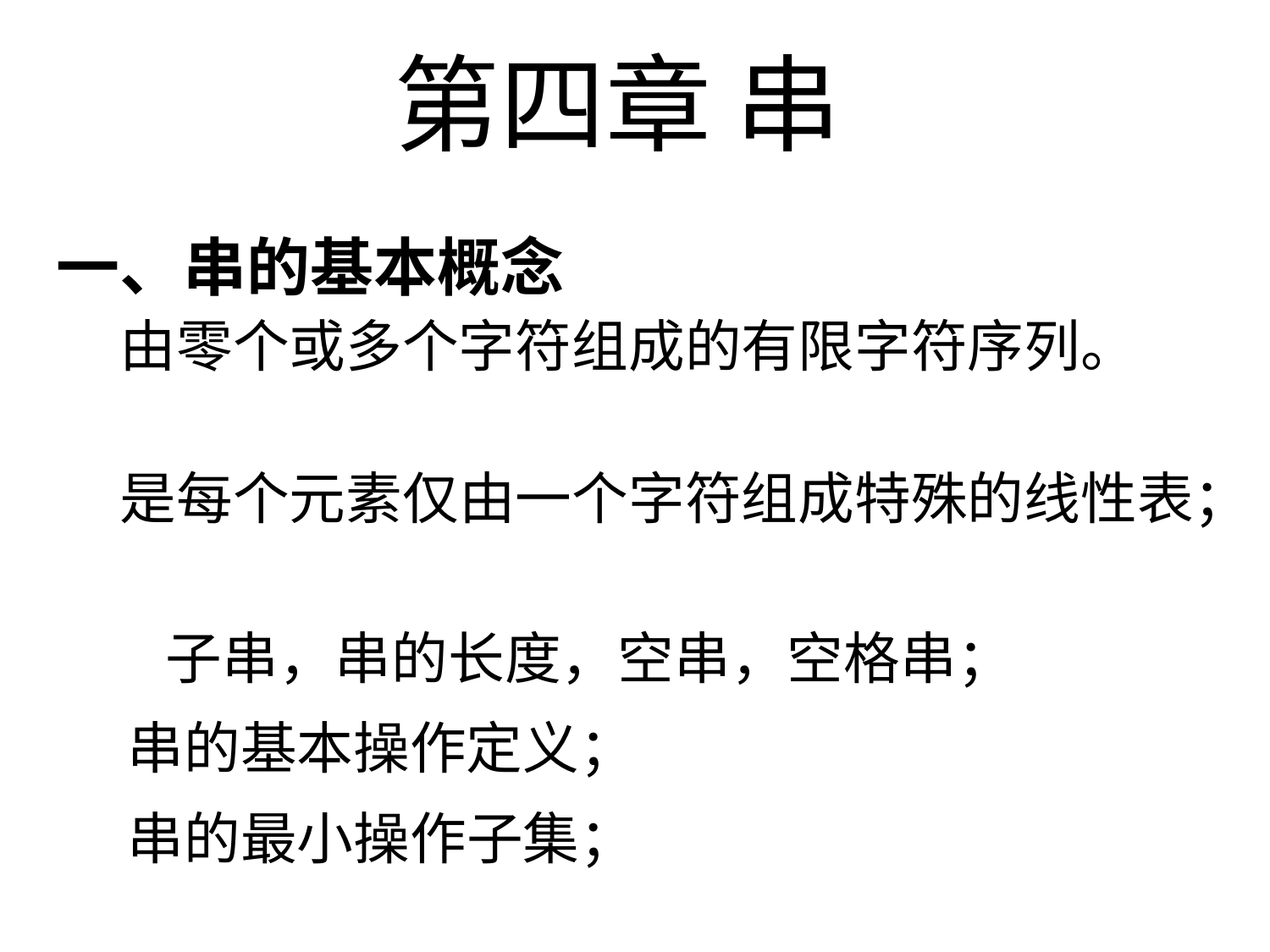

第四章 串
  一、串的基本概念
  由零个或多个字符组成的有限字符序列。

  是每个元素仅由一个字符组成特殊的线性表；

	 子串，串的长度，空串，空格串；
   串的基本操作定义；
   串的最小操作子集；